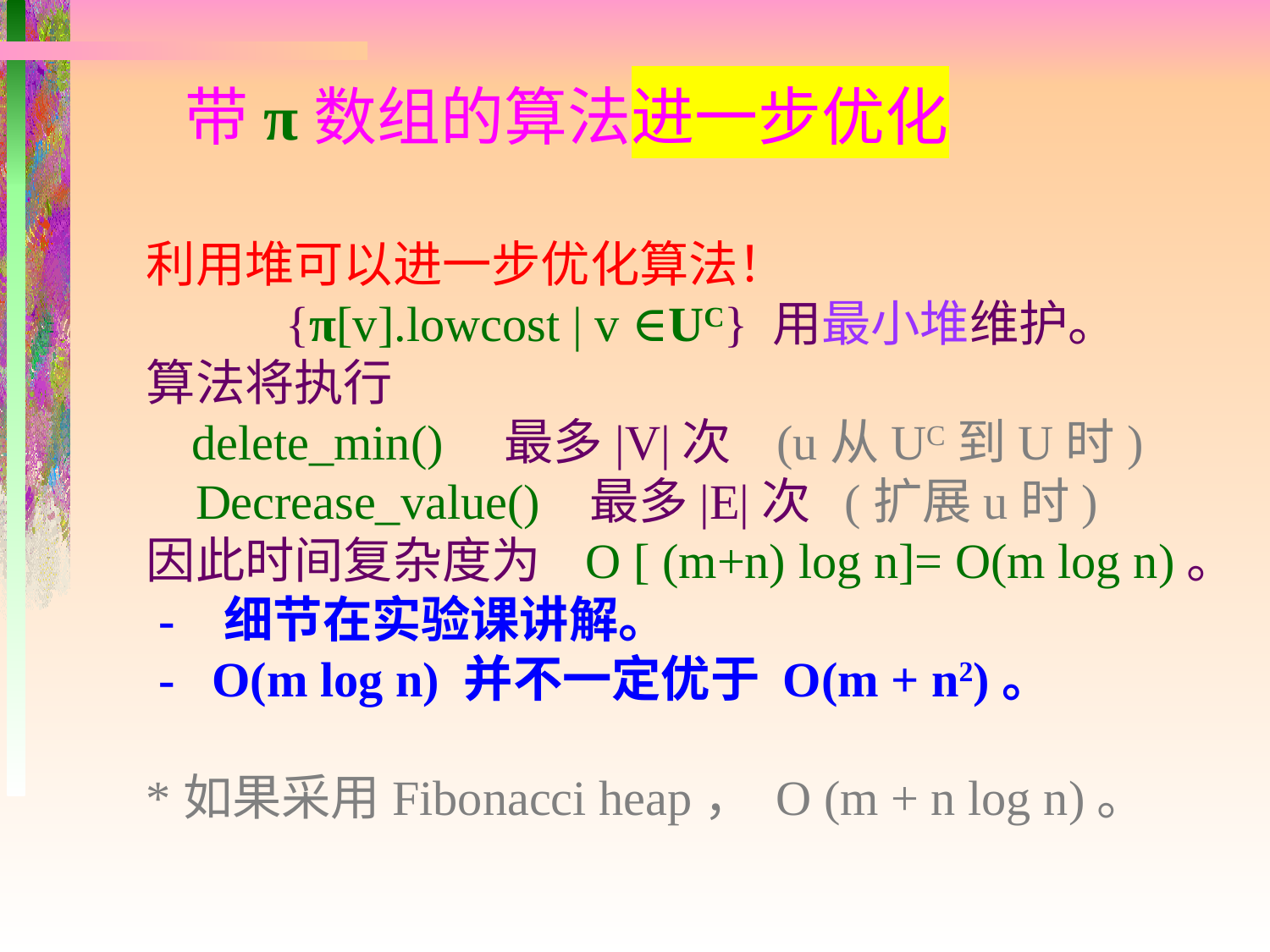

带π数组的算法进一步优化
利用堆可以进一步优化算法！
	 {π[v].lowcost | v ∈UC} 用最小堆维护。
算法将执行
   delete_min()    最多|V|次   (u从UC到U时)
    Decrease_value()   最多|E|次  (扩展u时)
因此时间复杂度为   O [ (m+n) log n]= O(m log n)。
 -   细节在实验课讲解。
 -   O(m log n) 并不一定优于 O(m + n2)。

*如果采用Fibonacci heap， O (m + n log n)。